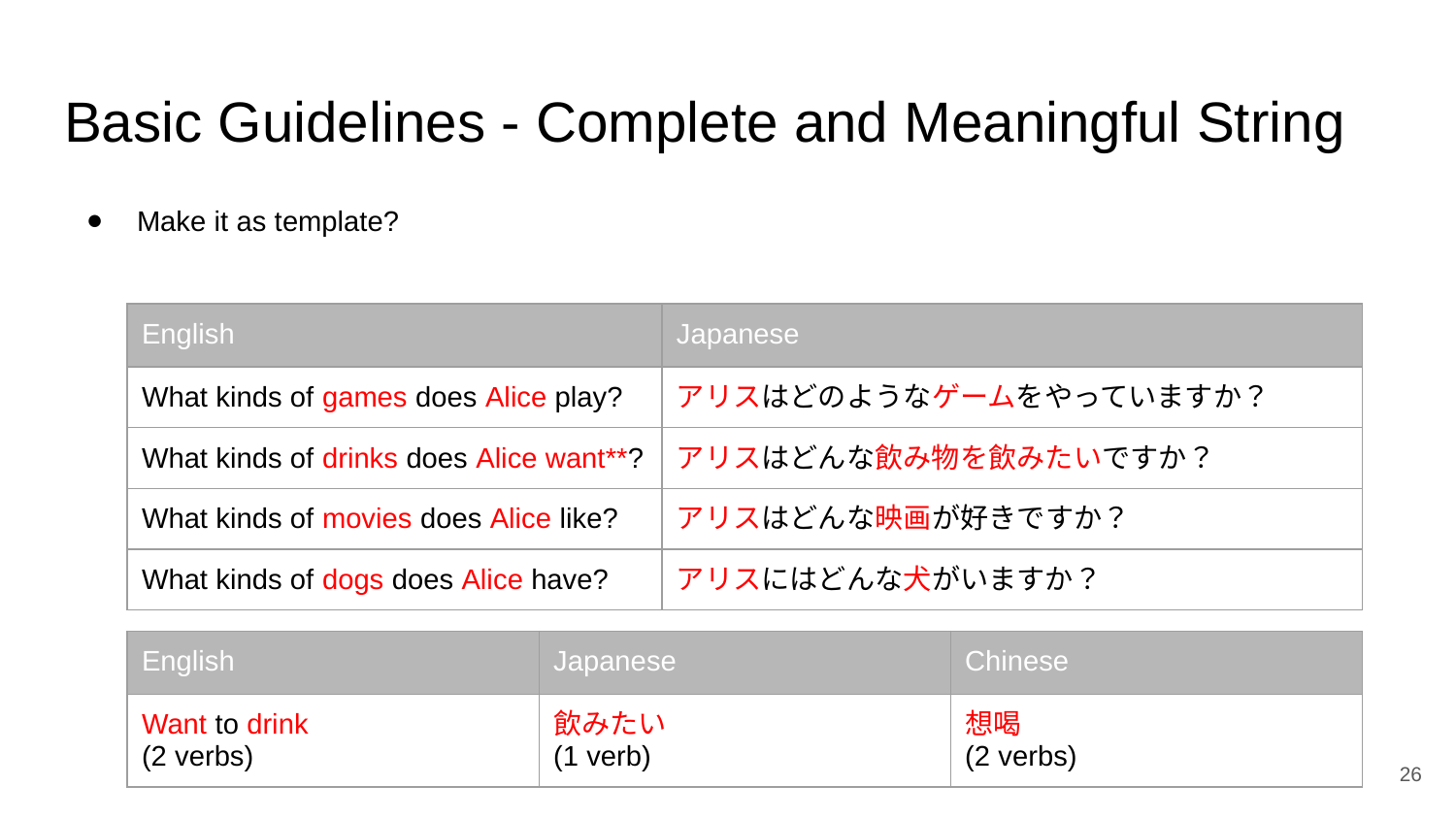

# Basic Guidelines - Complete and Meaningful String
Make it as template?
| English | Japanese |
| --- | --- |
| What kinds of games does Alice play? | アリスはどのようなゲームをやっていますか？ |
| What kinds of drinks does Alice want\*\*? | アリスはどんな飲み物を飲みたいですか？ |
| What kinds of movies does Alice like? | アリスはどんな映画が好きですか？ |
| What kinds of dogs does Alice have? | アリスにはどんな犬がいますか？ |
| English | Japanese | Chinese |
| --- | --- | --- |
| Want to drink (2 verbs) | 飲みたい (1 verb) | 想喝 (2 verbs) |
26